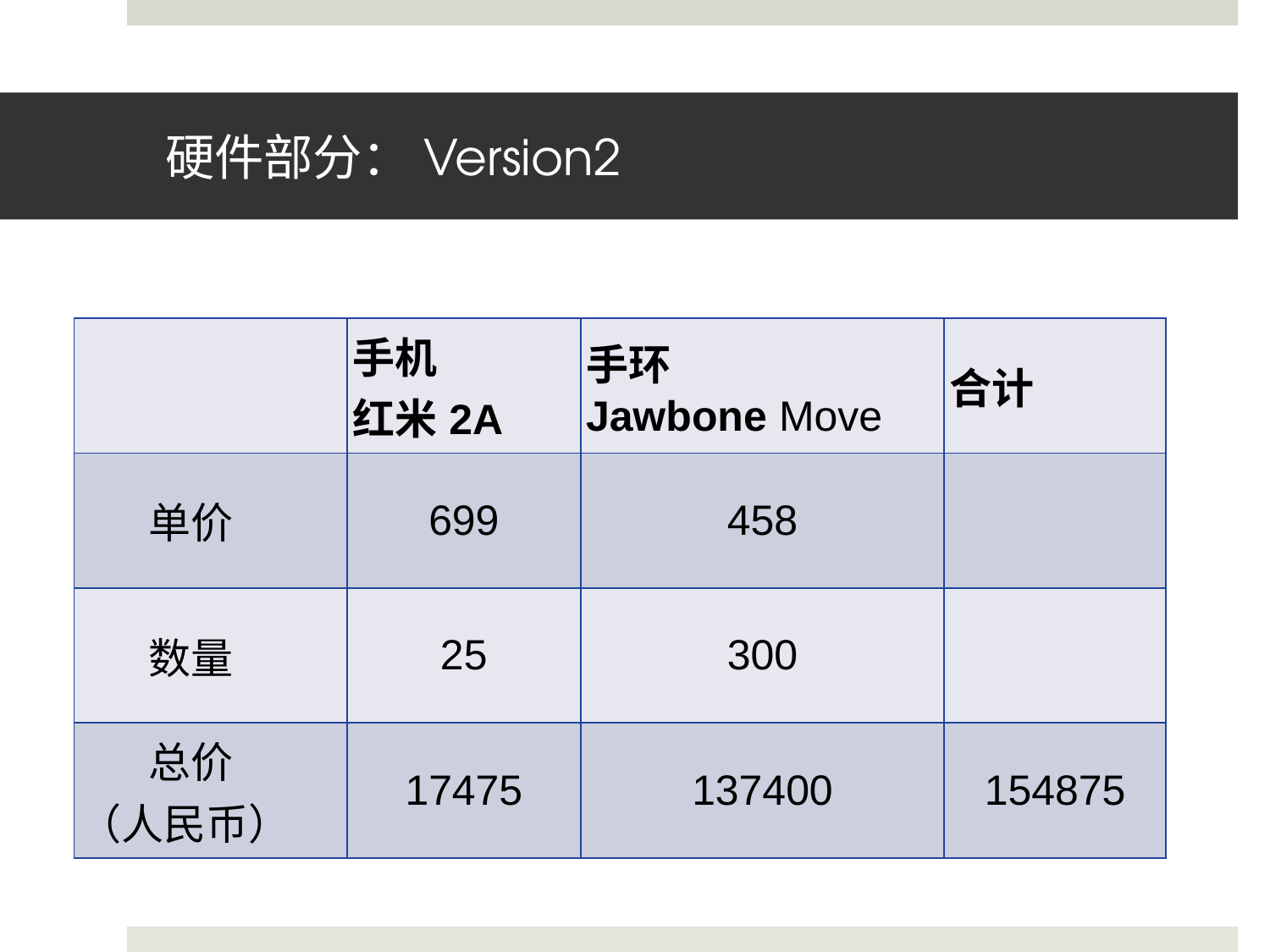

# 硬件部分：Version2
|  | 手机 红米2A | 手环 Jawbone Move | 合计 |
| --- | --- | --- | --- |
| 单价 | 699 | 458 |  |
| 数量 | 25 | 300 |  |
| 总价 （人民币） | 17475 | 137400 | 154875 |